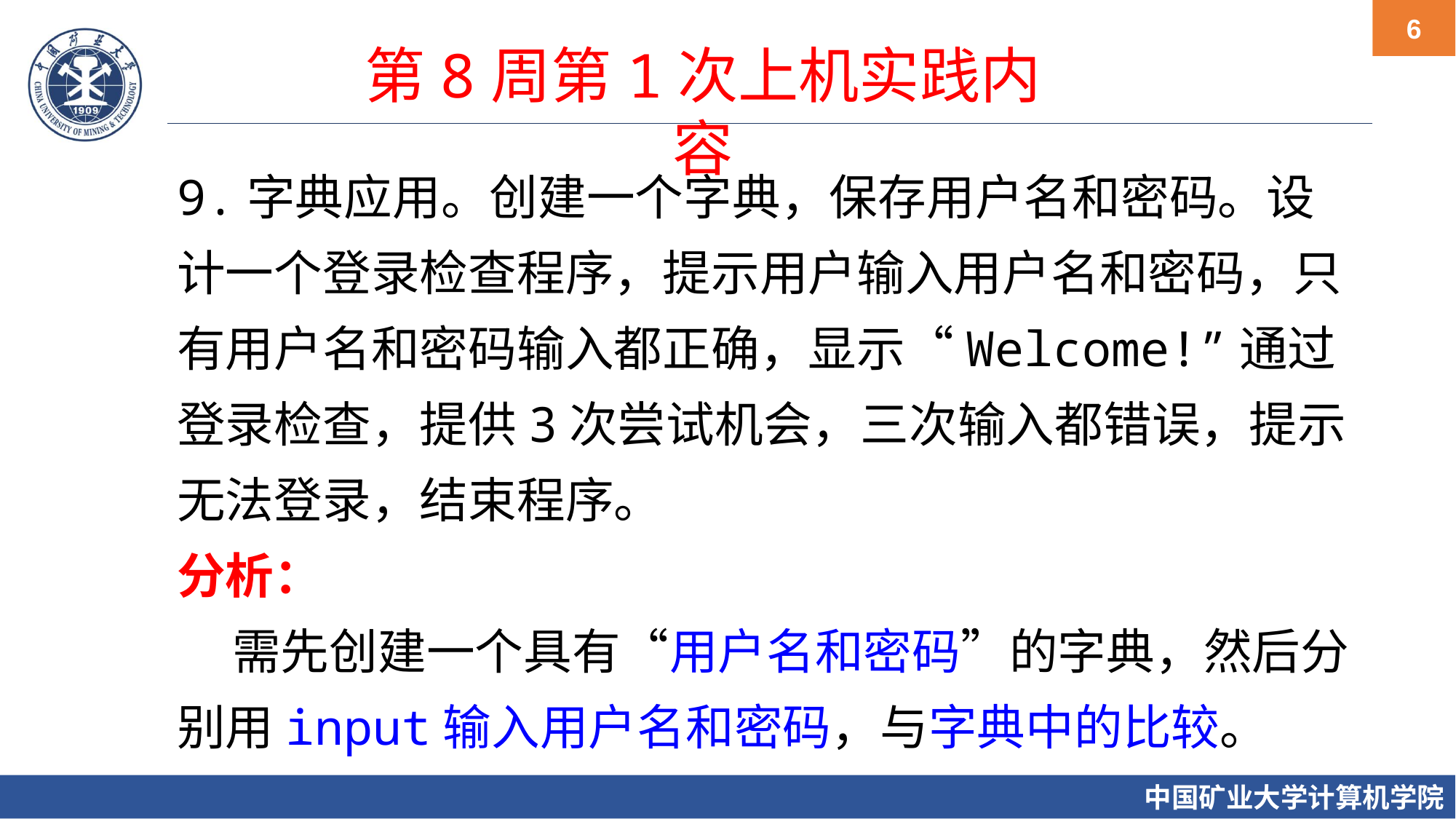

第8周第1次上机实践内容
9.字典应用。创建一个字典，保存用户名和密码。设计一个登录检查程序，提示用户输入用户名和密码，只有用户名和密码输入都正确，显示“Welcome!”通过登录检查，提供3次尝试机会，三次输入都错误，提示无法登录，结束程序。
分析：
    需先创建一个具有“用户名和密码”的字典，然后分别用input输入用户名和密码，与字典中的比较。